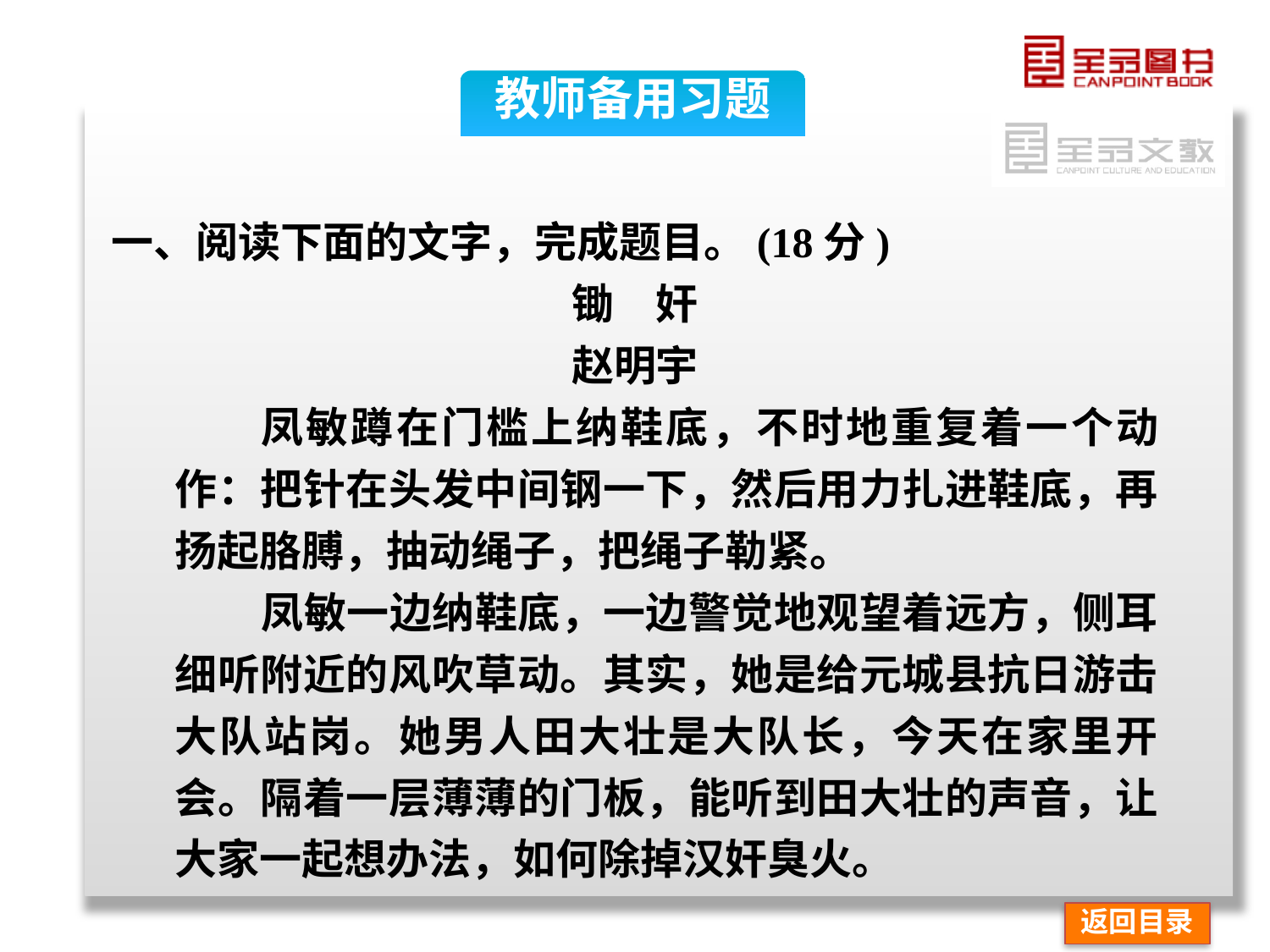

教师备用习题
一、阅读下面的文字，完成题目。(18分)
锄　奸
赵明宇
凤敏蹲在门槛上纳鞋底，不时地重复着一个动作：把针在头发中间钢一下，然后用力扎进鞋底，再扬起胳膊，抽动绳子，把绳子勒紧。
凤敏一边纳鞋底，一边警觉地观望着远方，侧耳细听附近的风吹草动。其实，她是给元城县抗日游击大队站岗。她男人田大壮是大队长，今天在家里开会。隔着一层薄薄的门板，能听到田大壮的声音，让大家一起想办法，如何除掉汉奸臭火。
返回目录